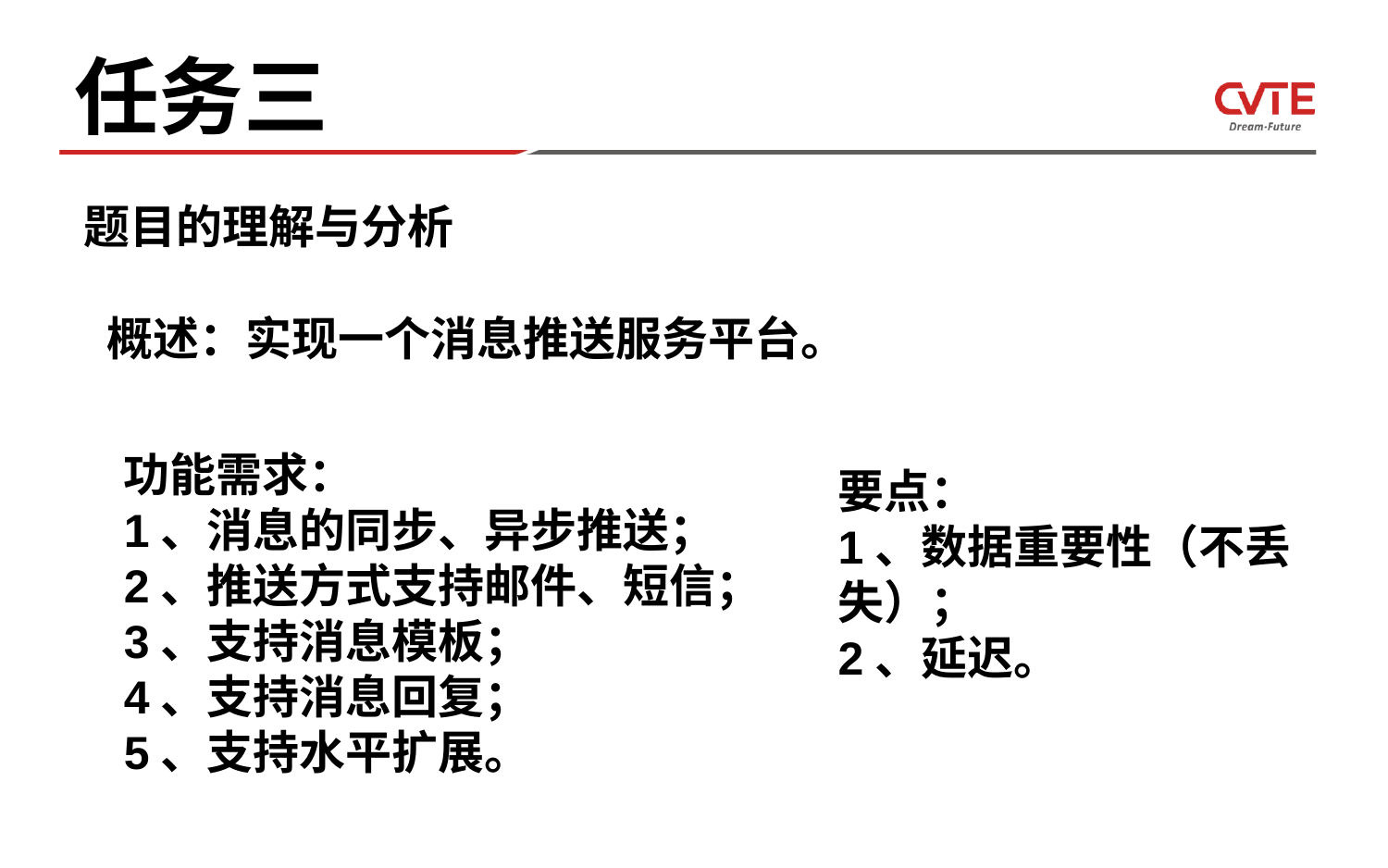

# 任务三
题目的理解与分析

概述：实现一个消息推送服务平台。
功能需求：
1、消息的同步、异步推送；
2、推送方式支持邮件、短信；
3、支持消息模板；
4、支持消息回复；
5、支持水平扩展。
要点：
1、数据重要性（不丢失）；
2、延迟。